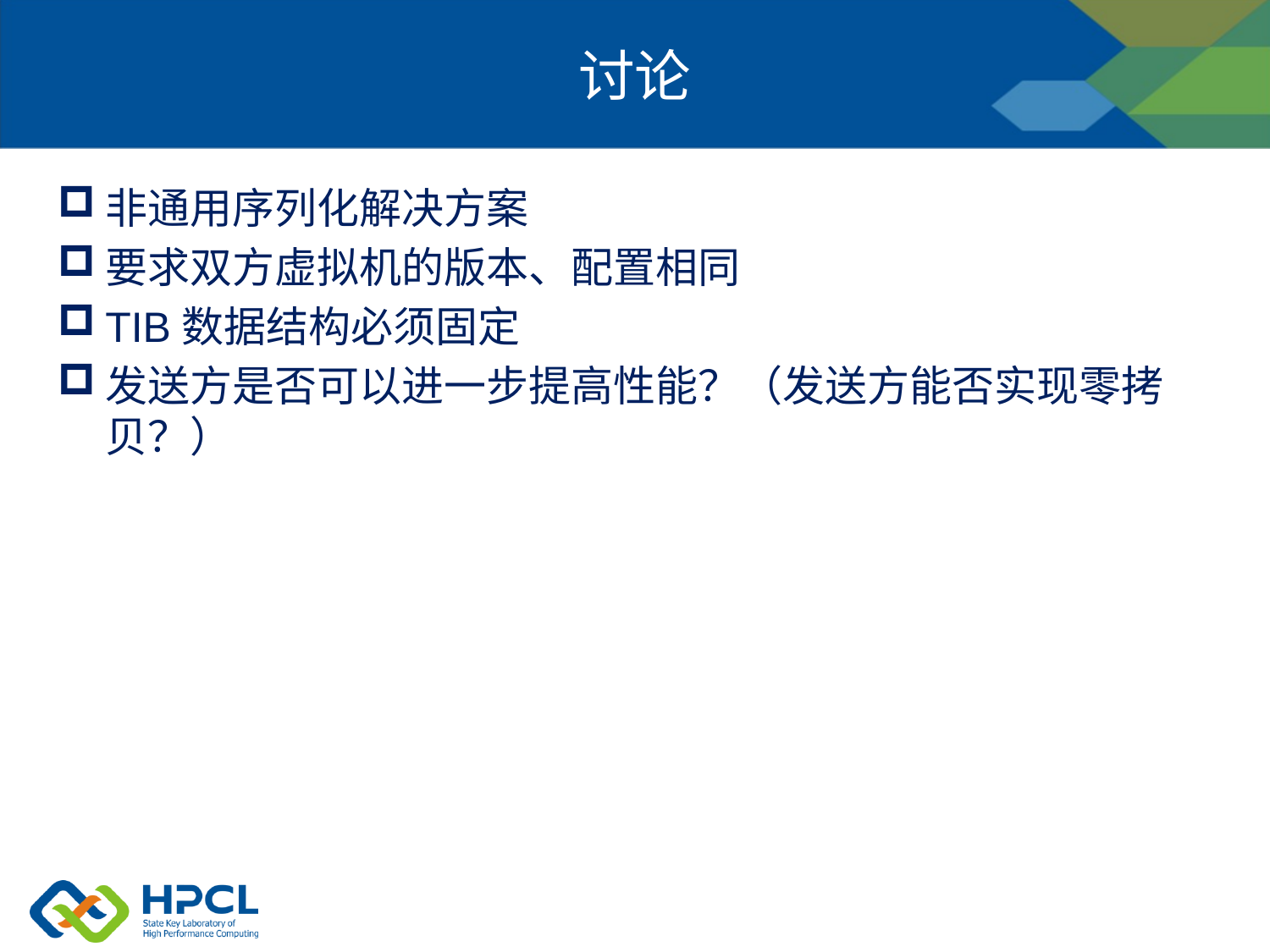

# 讨论
非通用序列化解决方案
要求双方虚拟机的版本、配置相同
TIB数据结构必须固定
发送方是否可以进一步提高性能？（发送方能否实现零拷贝？）